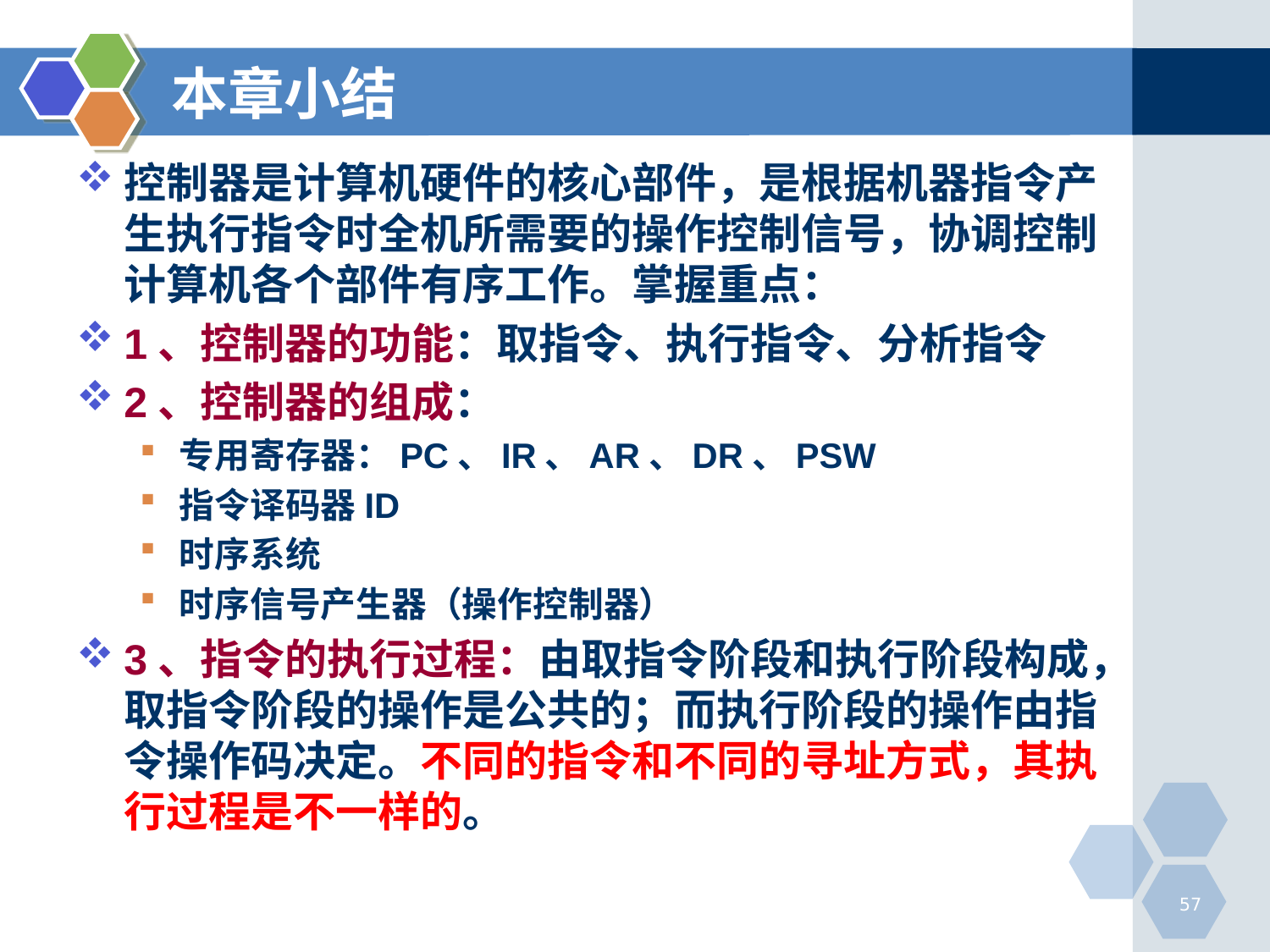

# 本章小结
控制器是计算机硬件的核心部件，是根据机器指令产生执行指令时全机所需要的操作控制信号，协调控制计算机各个部件有序工作。掌握重点：
1、控制器的功能：取指令、执行指令、分析指令
2、控制器的组成：
专用寄存器：PC、IR、AR、DR、PSW
指令译码器ID
时序系统
时序信号产生器（操作控制器）
3、指令的执行过程：由取指令阶段和执行阶段构成，取指令阶段的操作是公共的；而执行阶段的操作由指令操作码决定。不同的指令和不同的寻址方式，其执行过程是不一样的。
57